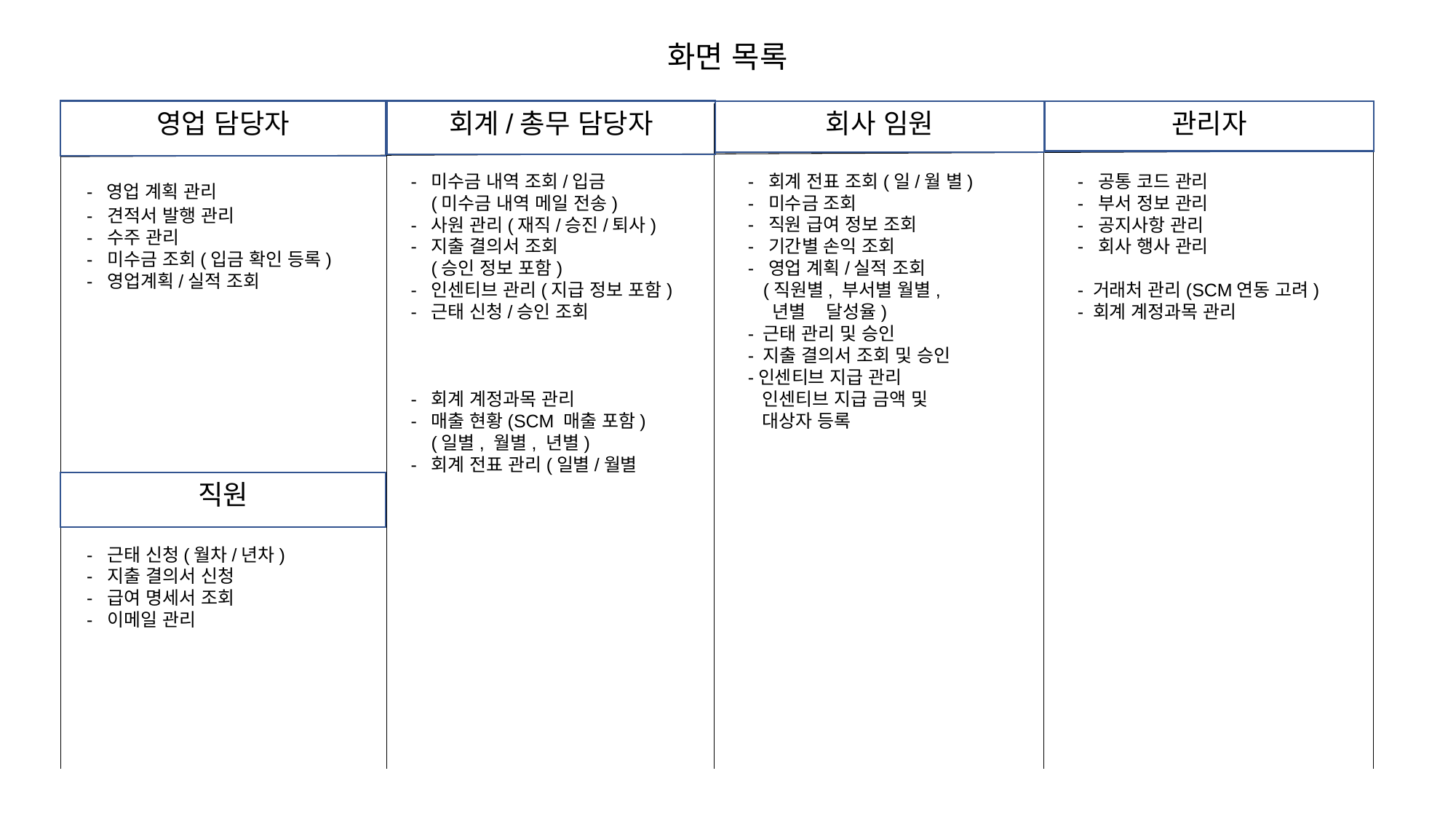

화면 목록
영업 담당자
회계/총무 담당자
회사 임원
관리자
   -  미수금 내역 조회/입금
       (미수금 내역 메일 전송)
   -  사원 관리(재직/승진/퇴사)
   -  지출 결의서 조회
       (승인 정보 포함)
   -  인센티브 관리(지급 정보 포함)
   -  근태 신청/승인 조회
   -  회계 전표 조회(일/월 별)
   -  미수금 조회
   -  직원 급여 정보 조회
   -  기간별 손익 조회
   -  영업 계획/실적 조회
      (직원별, 부서별 월별,
       년별    달성율)
   - 근태 관리 및 승인
   - 지출 결의서 조회 및 승인
   -인센티브 지급 관리
     인센티브 지급 금액 및
     대상자 등록

   -  공통 코드 관리
   -  부서 정보 관리
   -  공지사항 관리
   -  회사 행사 관리

   - 거래처 관리(SCM연동 고려)
   - 회계 계정과목 관리

   - 영업 계획 관리
   -  견적서 발행 관리
   -  수주 관리
   -  미수금 조회(입금 확인 등록)
   -  영업계획/실적 조회

   -  회계 계정과목 관리
   -  매출 현황(SCM 매출 포함)
       (일별, 월별, 년별)
   -  회계 전표 관리(일별/월별
직원
   -  근태 신청(월차/년차)
   -  지출 결의서 신청
   -  급여 명세서 조회
   -  이메일 관리